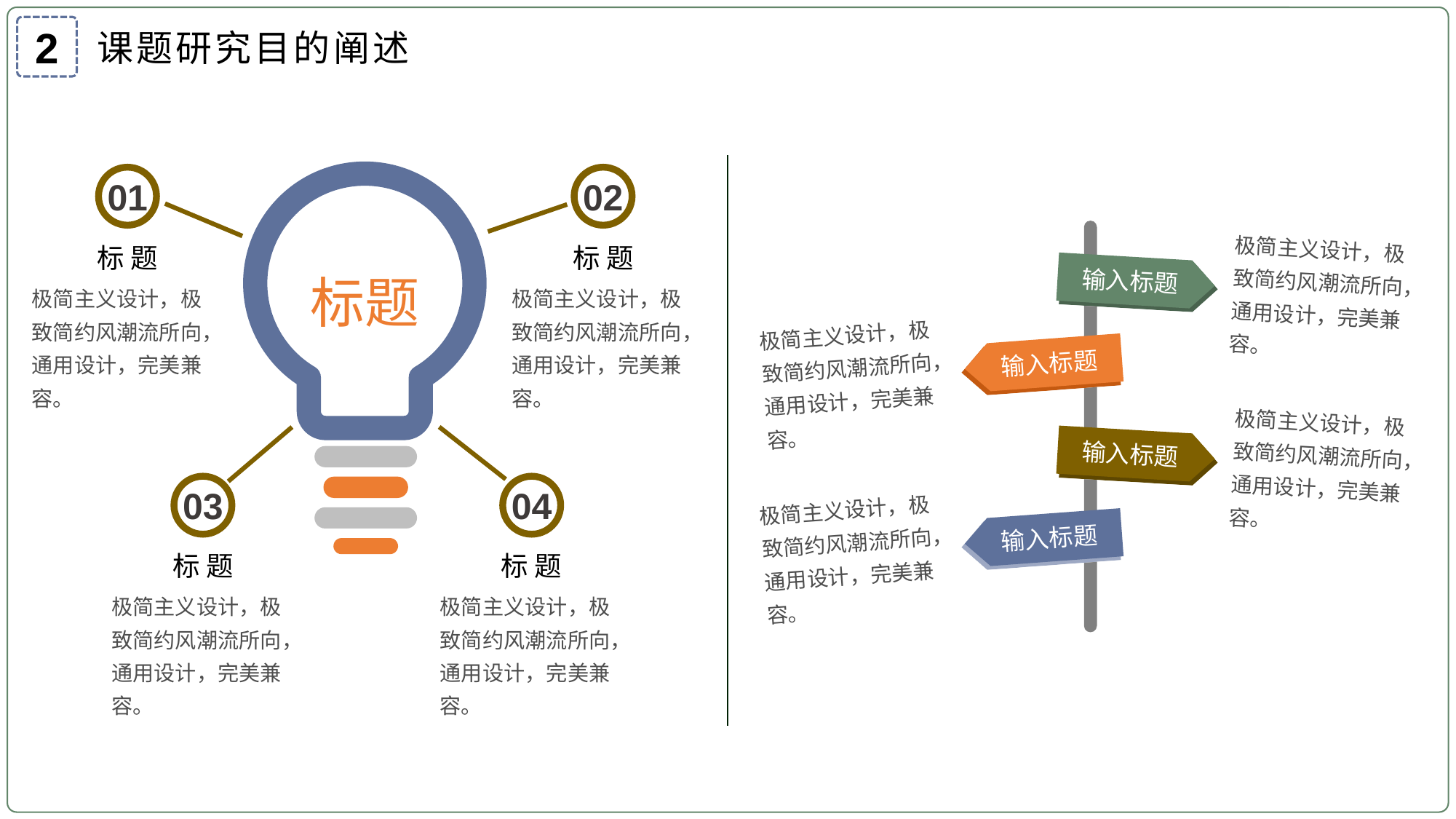

2
课题研究目的阐述
01
02
标题

标 题
标 题
极简主义设计，极致简约风潮流所向，通用设计，完美兼容。
输入标题
极简主义设计，极致简约风潮流所向，通用设计，完美兼容。
极简主义设计，极致简约风潮流所向，通用设计，完美兼容。
极简主义设计，极致简约风潮流所向，通用设计，完美兼容。
输入标题
极简主义设计，极致简约风潮流所向，通用设计，完美兼容。
输入标题

03
04

极简主义设计，极致简约风潮流所向，通用设计，完美兼容。

输入标题

标 题
标 题
极简主义设计，极致简约风潮流所向，通用设计，完美兼容。
极简主义设计，极致简约风潮流所向，通用设计，完美兼容。